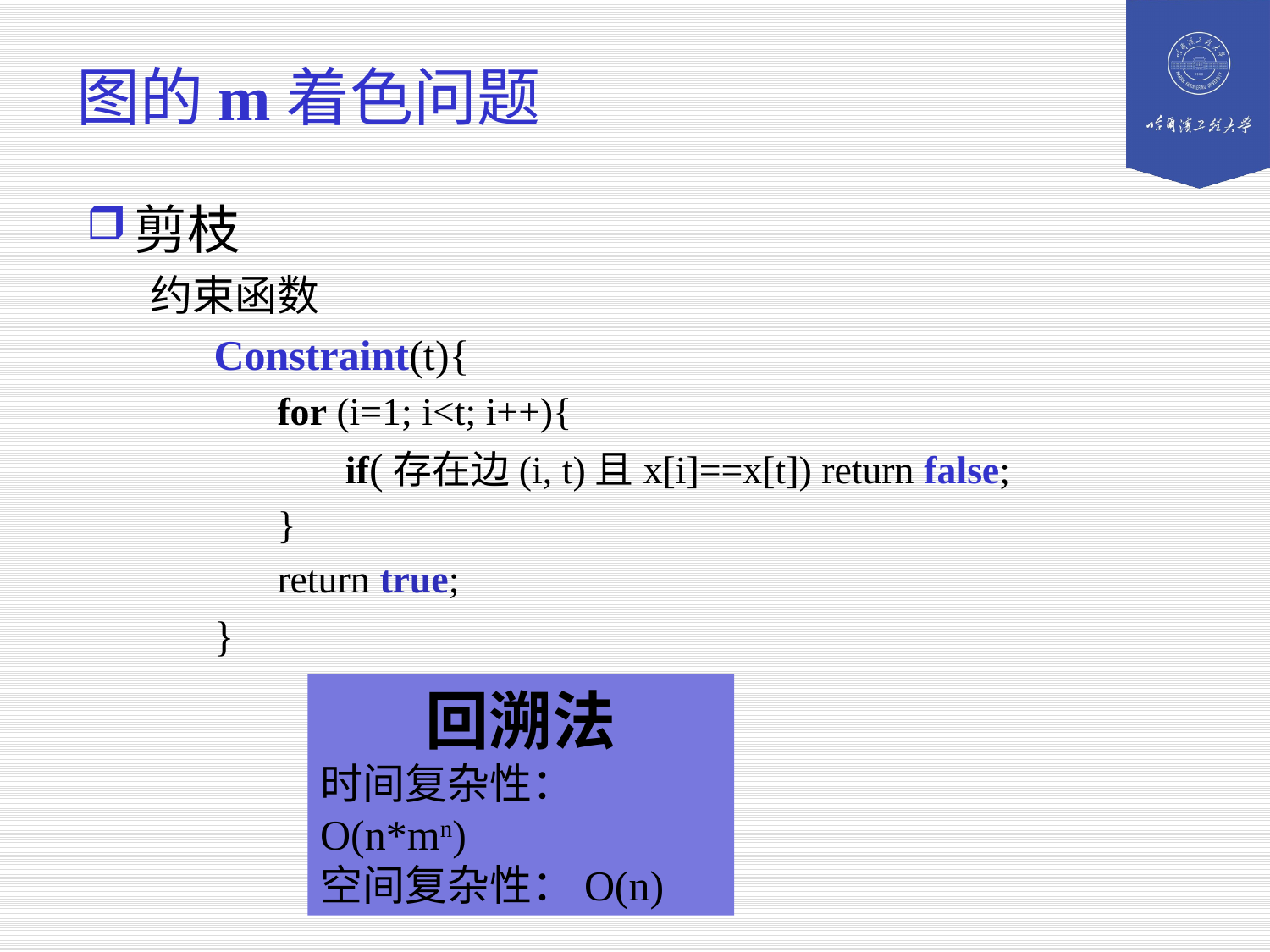

# 图的m着色问题
剪枝
约束函数
      Constraint(t){
for (i=1; i<t; i++){
       if(存在边(i, t)且x[i]==x[t]) return false;
}
return true;
}

回溯法
时间复杂性：O(n*mn)
空间复杂性：O(n)